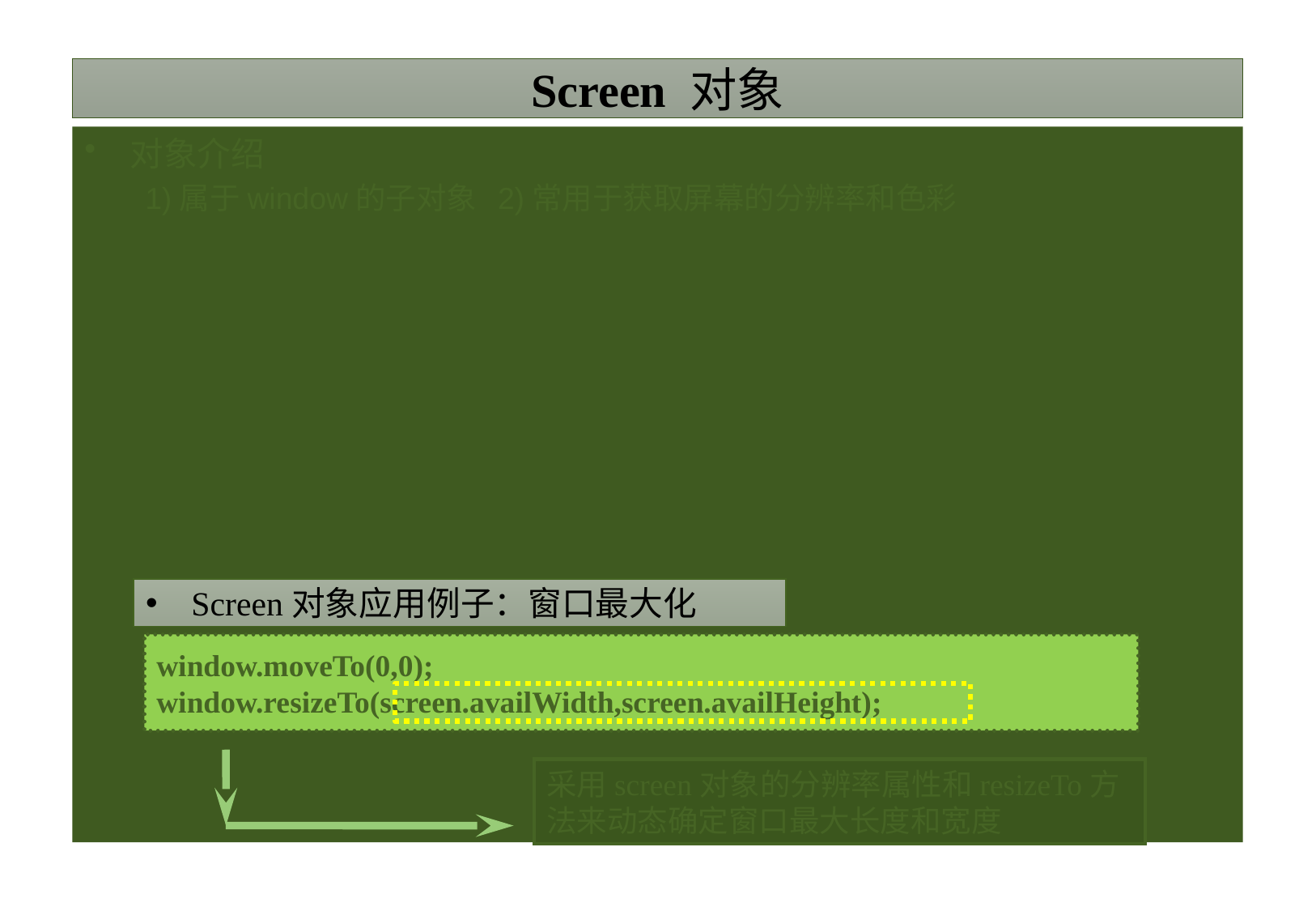

# Screen 对象
对象介绍
1)属于window的子对象  2)常用于获取屏幕的分辨率和色彩
| 书写格式 | 功能说明 |
| --- | --- |
| screen.width | 屏幕分辨率的宽度，例如1024\*768分辨率下宽度为1024 |
| screen.height | 返回屏幕的高度 |
| screen.availWidth | 屏幕中可用的宽 |
| screen.availHeight | 屏幕中可用的高 |
| screen.colorDepth | 屏幕的色彩数 |
Screen对象应用例子：窗口最大化
window.moveTo(0,0);
window.resizeTo(screen.availWidth,screen.availHeight);

采用screen对象的分辨率属性和resizeTo方法来动态确定窗口最大长度和宽度